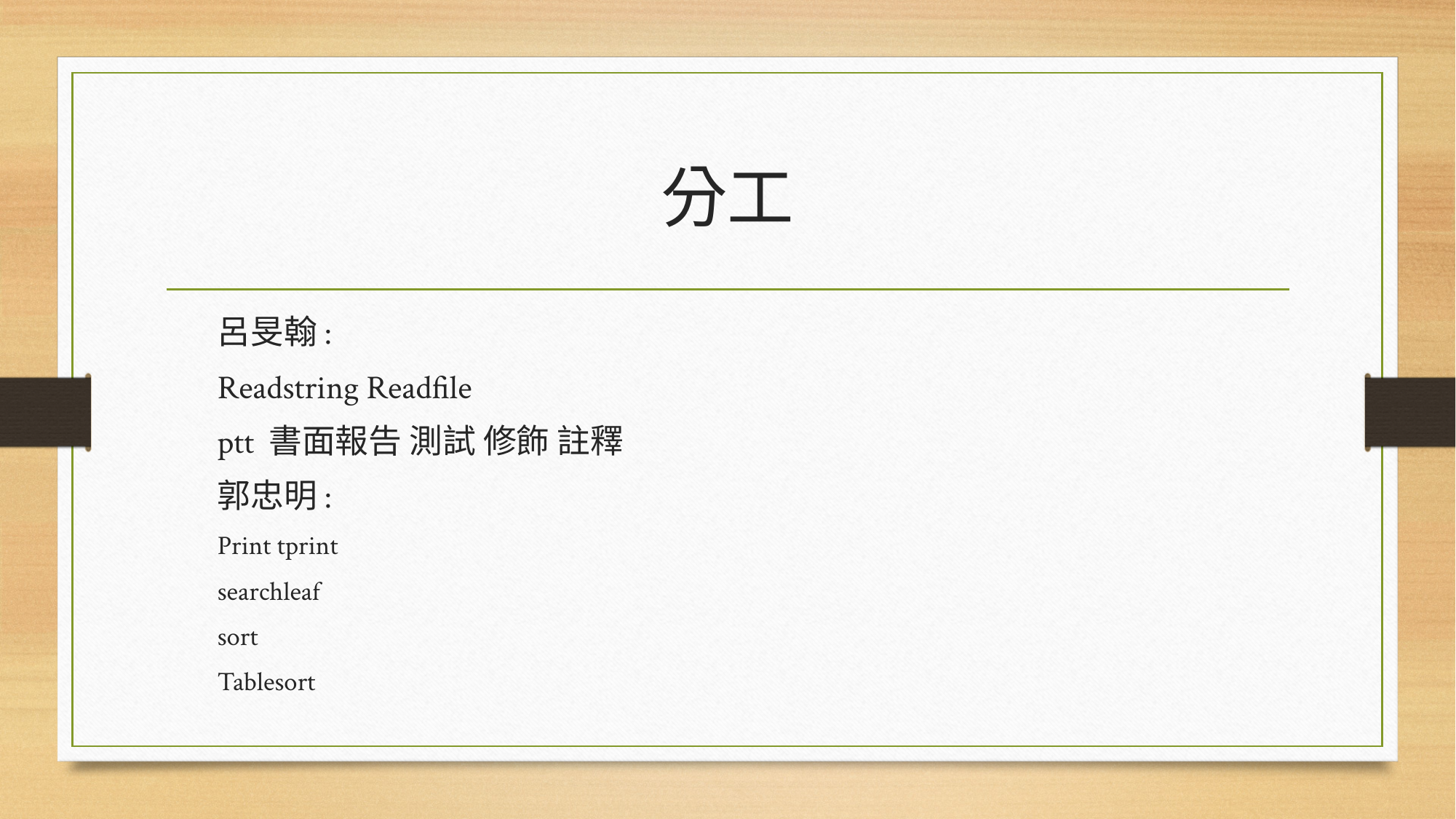

# 分工
呂旻翰:
Readstring Readfile
ptt 書面報告 測試 修飾 註釋
郭忠明:
Print tprint
searchleaf
sort
Tablesort